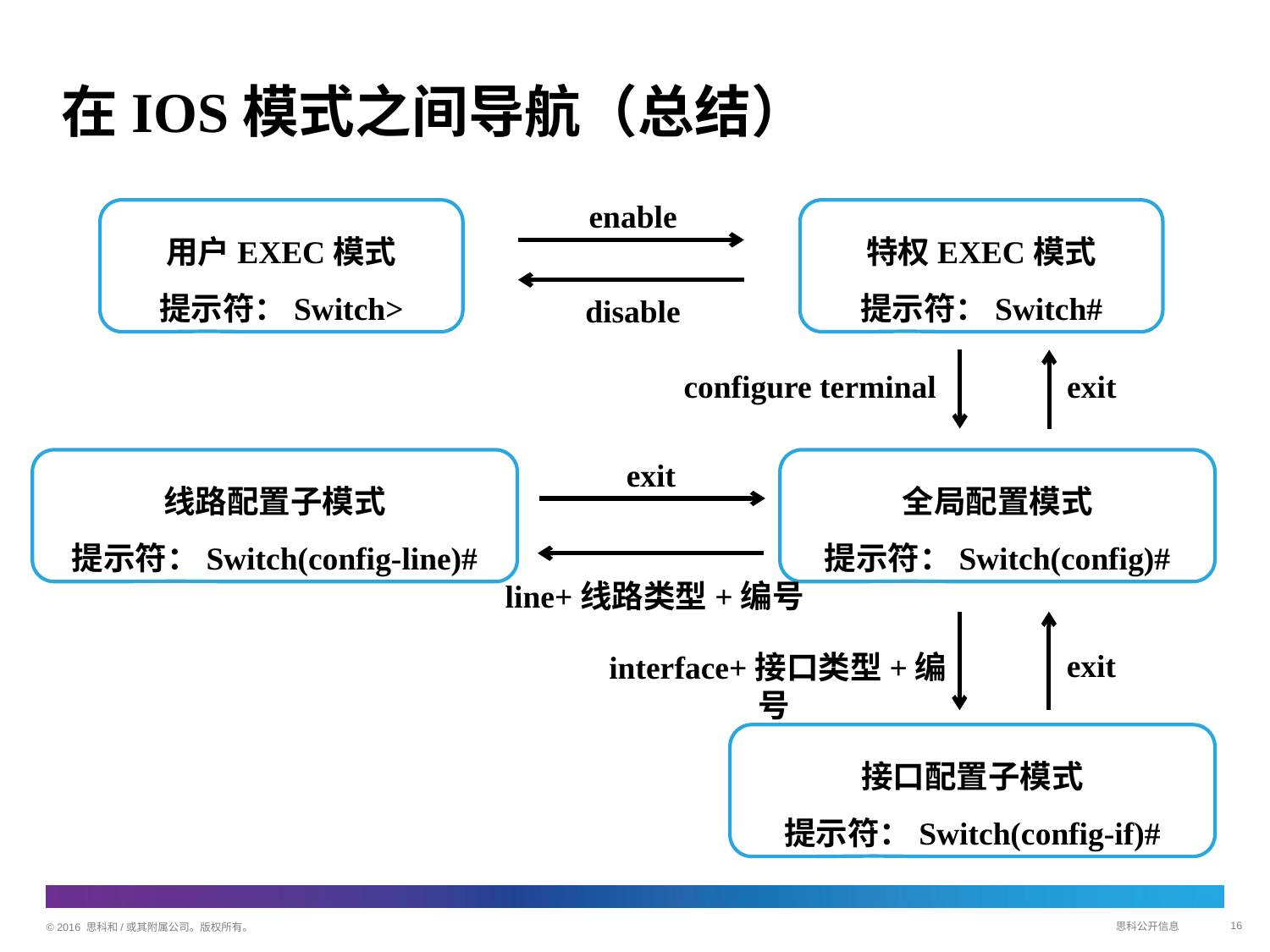

# 在IOS模式之间导航（总结）
enable
用户EXEC模式
提示符：Switch>

特权EXEC模式
提示符：Switch#

disable
configure terminal
exit
exit
线路配置子模式
提示符：Switch(config-line)#

全局配置模式
提示符：Switch(config)#

line+线路类型+编号
exit
interface+接口类型+编号
接口配置子模式
提示符：Switch(config-if)#